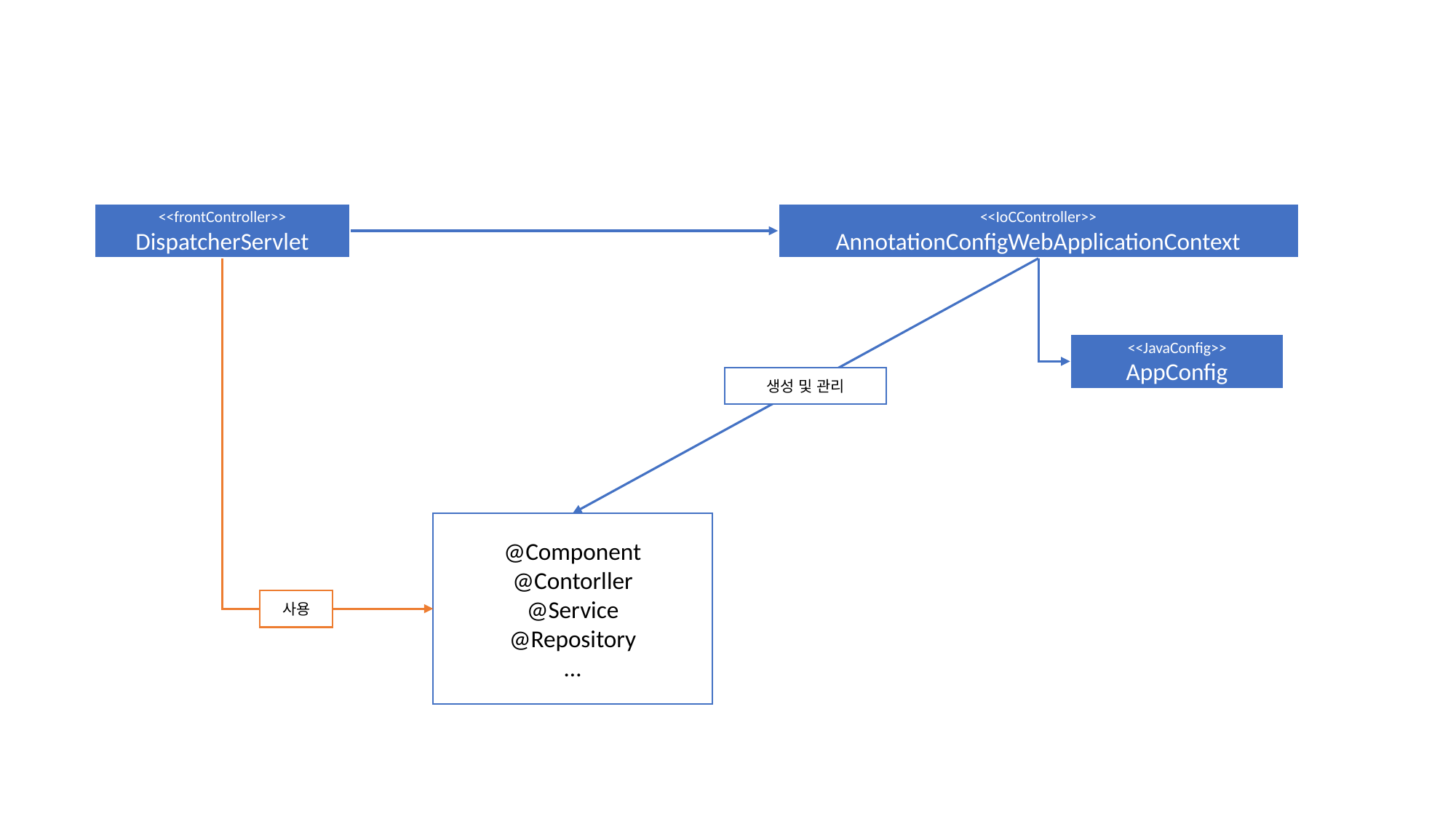

<<frontController>>
DispatcherServlet
<<IoCController>>
AnnotationConfigWebApplicationContext
<<JavaConfig>> AppConfig
생성 및 관리
@Component
@Contorller
@Service
@Repository
…
사용